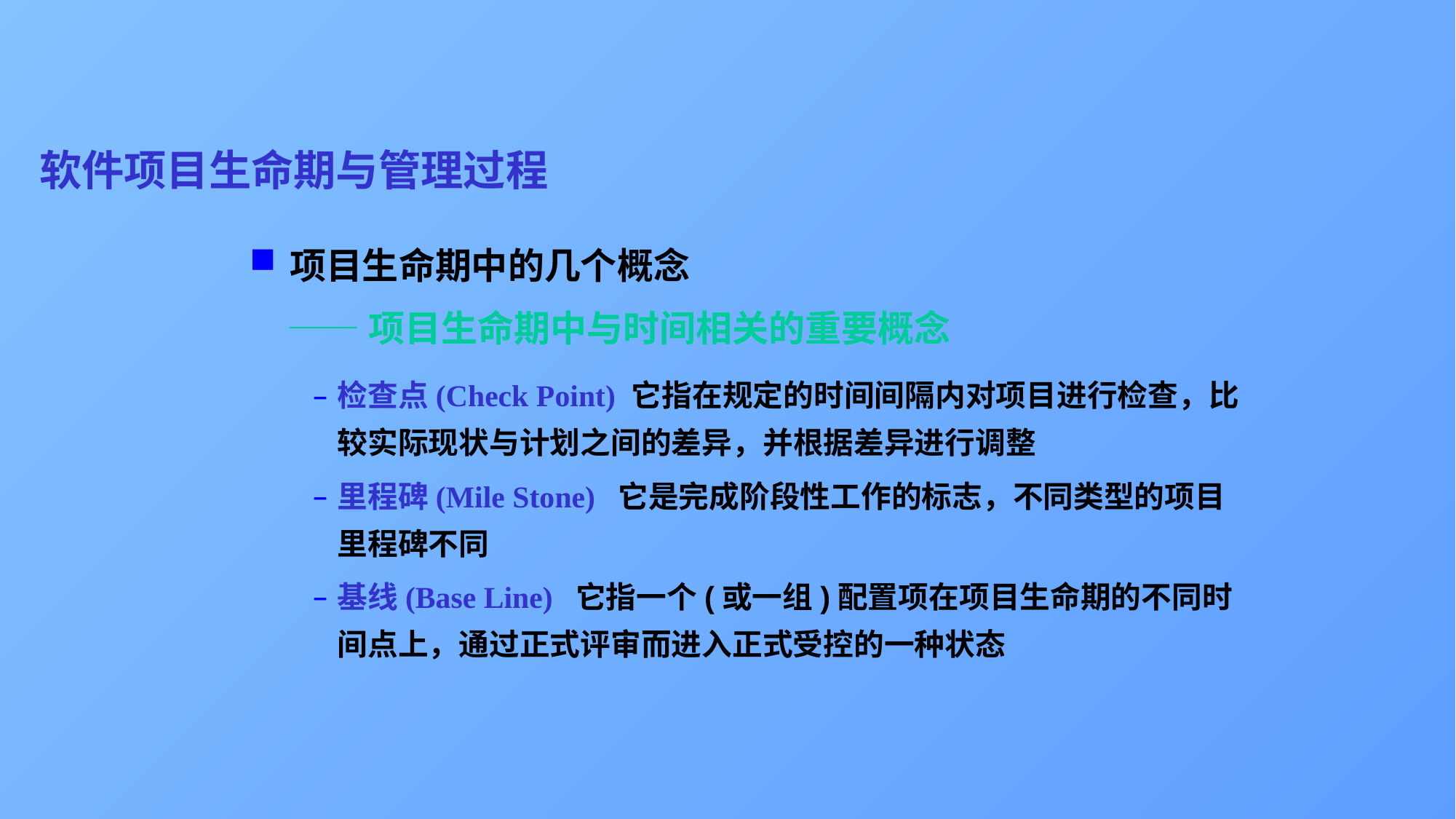

# 软件项目生命期与管理过程
项目生命期中的几个概念
    ——项目生命期中与时间相关的重要概念
检查点(Check Point) 它指在规定的时间间隔内对项目进行检查，比较实际现状与计划之间的差异，并根据差异进行调整
里程碑(Mile Stone)  它是完成阶段性工作的标志，不同类型的项目里程碑不同
基线(Base Line)  它指一个(或一组)配置项在项目生命期的不同时间点上，通过正式评审而进入正式受控的一种状态